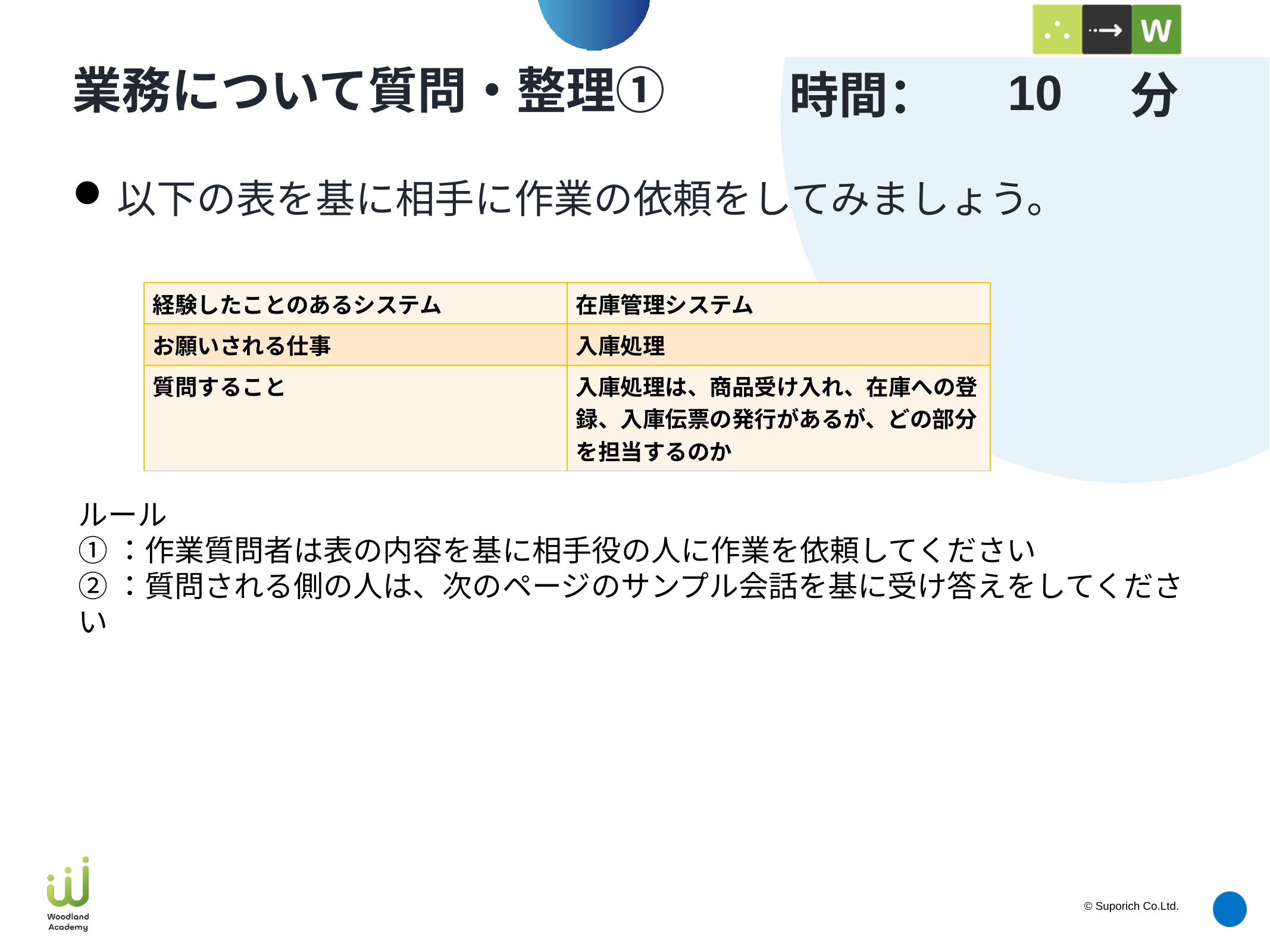

10
# 業務について質問・整理①
以下の表を基に相手に作業の依頼をしてみましょう。
| 経験したことのあるシステム | 在庫管理システム |
| --- | --- |
| お願いされる仕事 | 入庫処理 |
| 質問すること | 入庫処理は、商品受け入れ、在庫への登録、入庫伝票の発行があるが、どの部分を担当するのか |
ルール
①：作業質問者は表の内容を基に相手役の人に作業を依頼してください
②：質問される側の人は、次のページのサンプル会話を基に受け答えをしてください